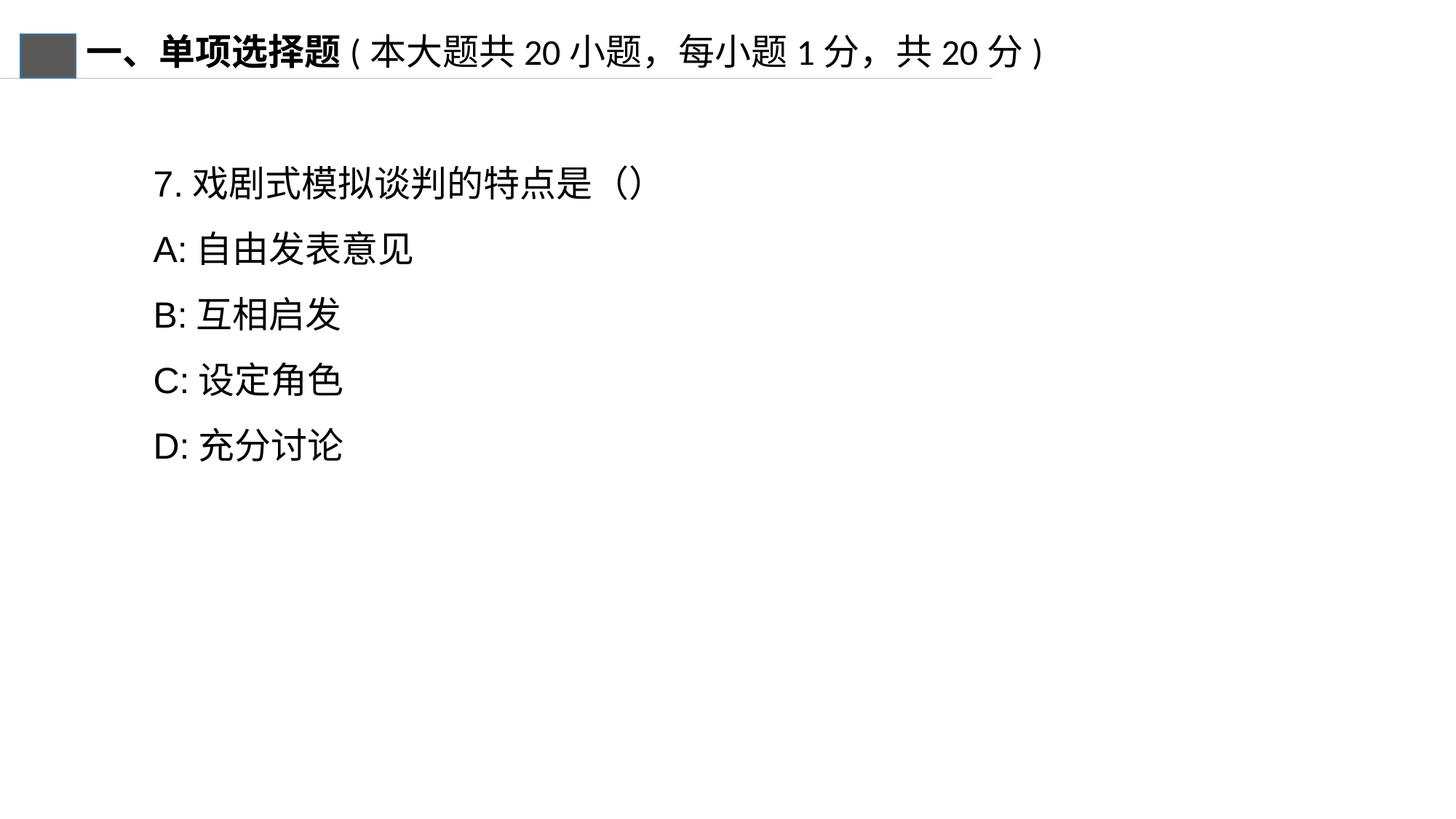

一、单项选择题(本大题共20小题，每小题1分，共20分)

7.戏剧式模拟谈判的特点是（）
A:自由发表意见
B:互相启发
C:设定角色
D:充分讨论